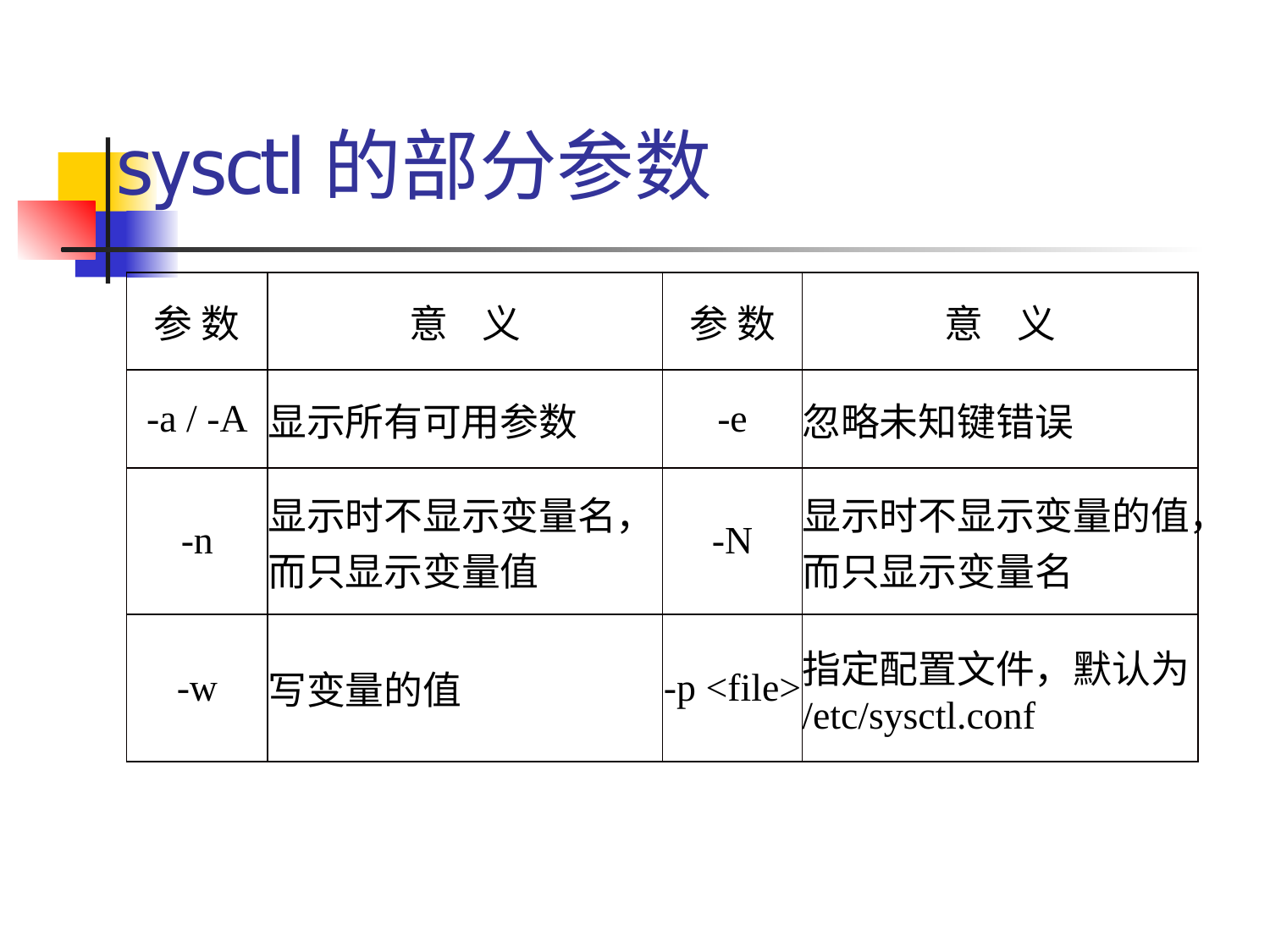

# sysctl的部分参数

| 参 数 | 意 义 | 参 数 | 意 义 |
| --- | --- | --- | --- |
| -a / -A | 显示所有可用参数 | -e | 忽略未知键错误 |
| -n | 显示时不显示变量名，而只显示变量值 | -N | 显示时不显示变量的值，而只显示变量名 |
| -w | 写变量的值 | -p <file> | 指定配置文件，默认为/etc/sysctl.conf |